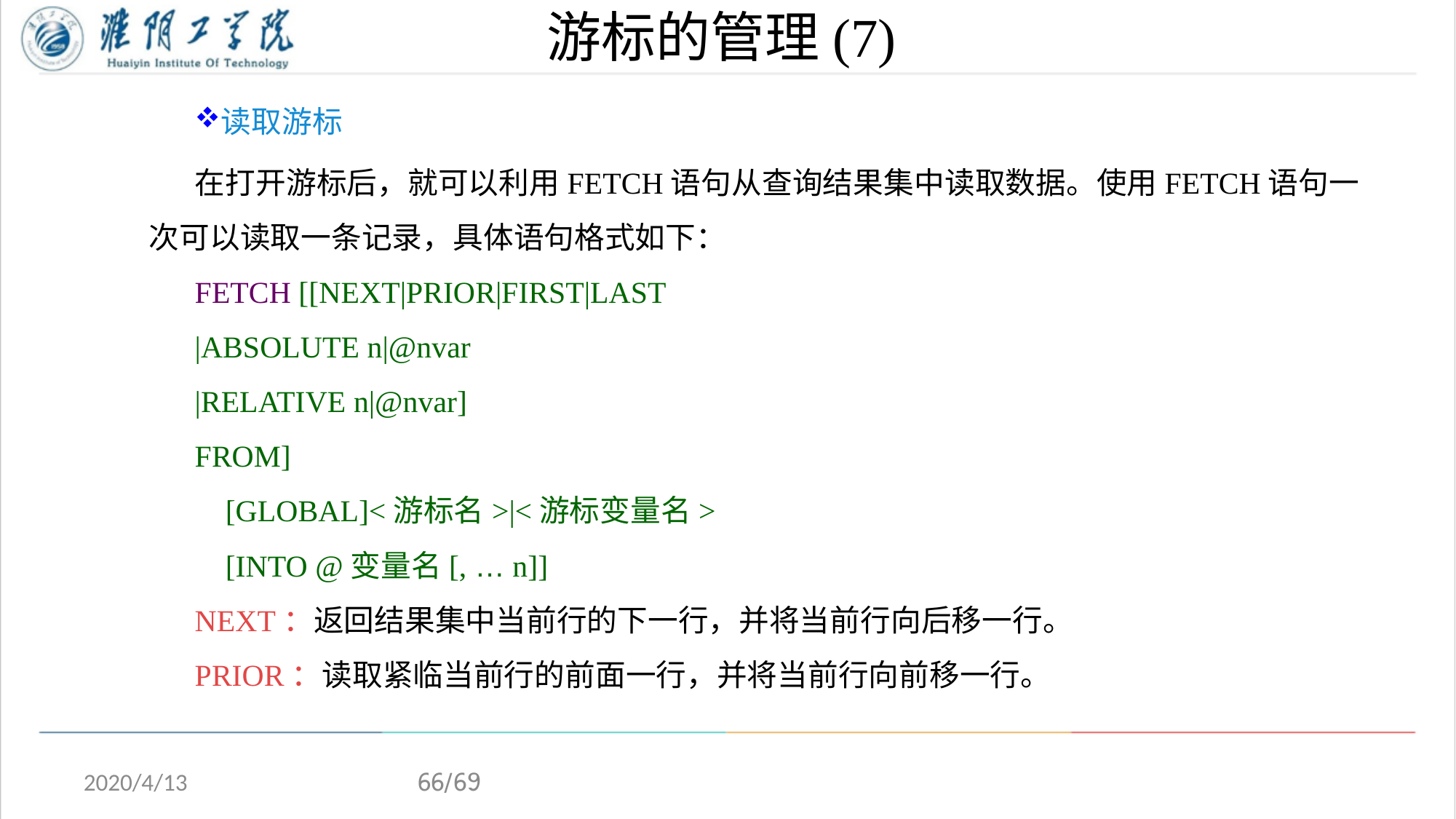

# 游标的管理(7)
读取游标
在打开游标后，就可以利用FETCH语句从查询结果集中读取数据。使用FETCH语句一次可以读取一条记录，具体语句格式如下：
FETCH [[NEXT|PRIOR|FIRST|LAST
|ABSOLUTE n|@nvar
|RELATIVE n|@nvar]
FROM]
    [GLOBAL]<游标名>|<游标变量名>
    [INTO @变量名[, … n]]
NEXT：返回结果集中当前行的下一行，并将当前行向后移一行。
PRIOR：读取紧临当前行的前面一行，并将当前行向前移一行。
66/69
2020/4/13